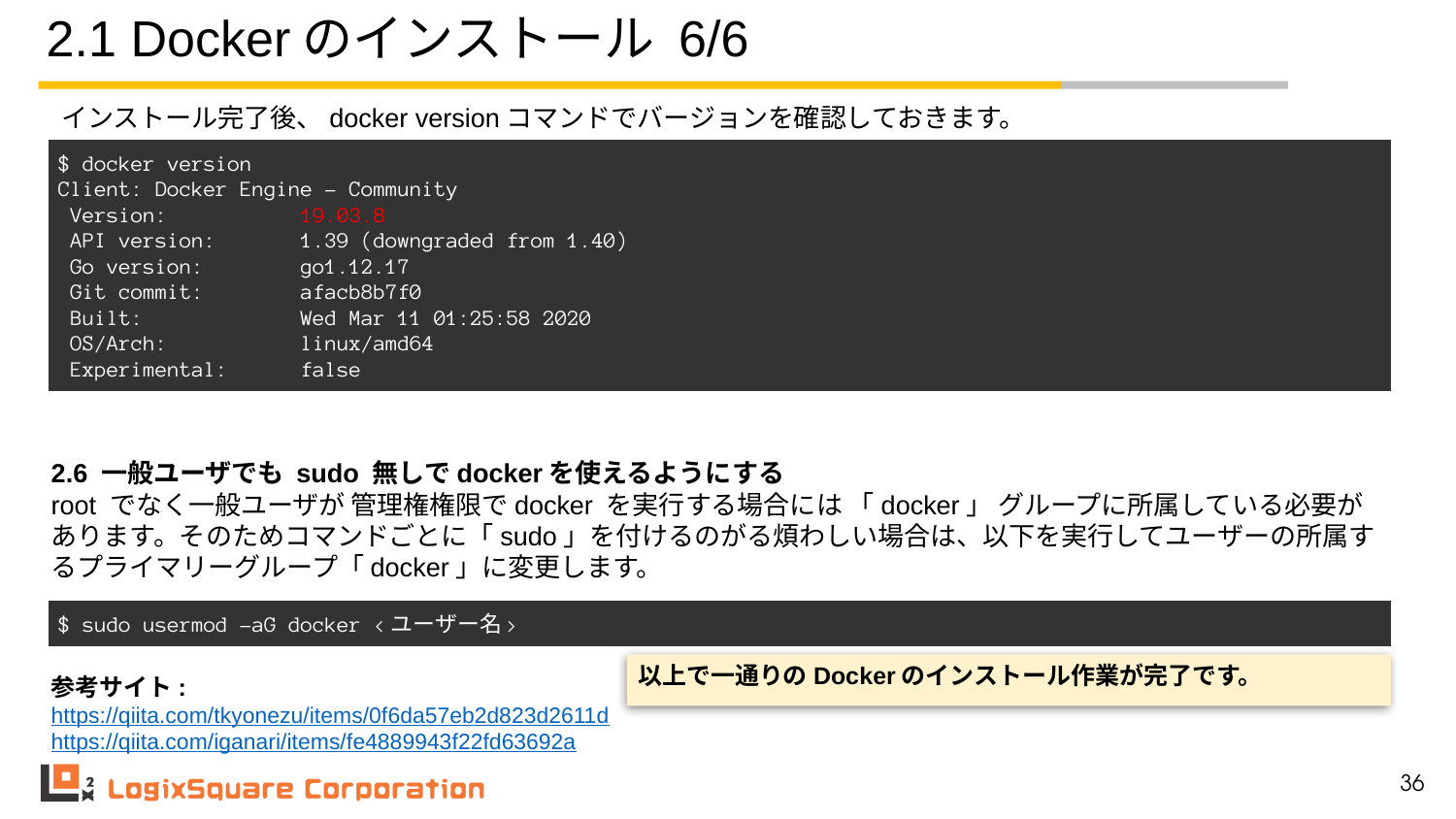

# 2.1 Dockerのインストール 6/6
インストール完了後、docker versionコマンドでバージョンを確認しておきます。

| $ docker version Client: Docker Engine - Community Version: 19.03.8 API version: 1.39 (downgraded from 1.40) Go version: go1.12.17 Git commit: afacb8b7f0 Built: Wed Mar 11 01:25:58 2020 OS/Arch: linux/amd64 Experimental: false |
| --- |
2.6 一般ユーザでも sudo 無しでdockerを使えるようにする
root でなく一般ユーザが 管理権権限でdocker を実行する場合には 「docker」 グループに所属している必要があります。そのためコマンドごとに「sudo」を付けるのがる煩わしい場合は、以下を実行してユーザーの所属するプライマリーグループ「docker」に変更します。
| $ sudo usermod -aG docker <ユーザー名> |
| --- |
以上で一通りのDockerのインストール作業が完了です。
参考サイト:
https://qiita.com/tkyonezu/items/0f6da57eb2d823d2611d
https://qiita.com/iganari/items/fe4889943f22fd63692a

36